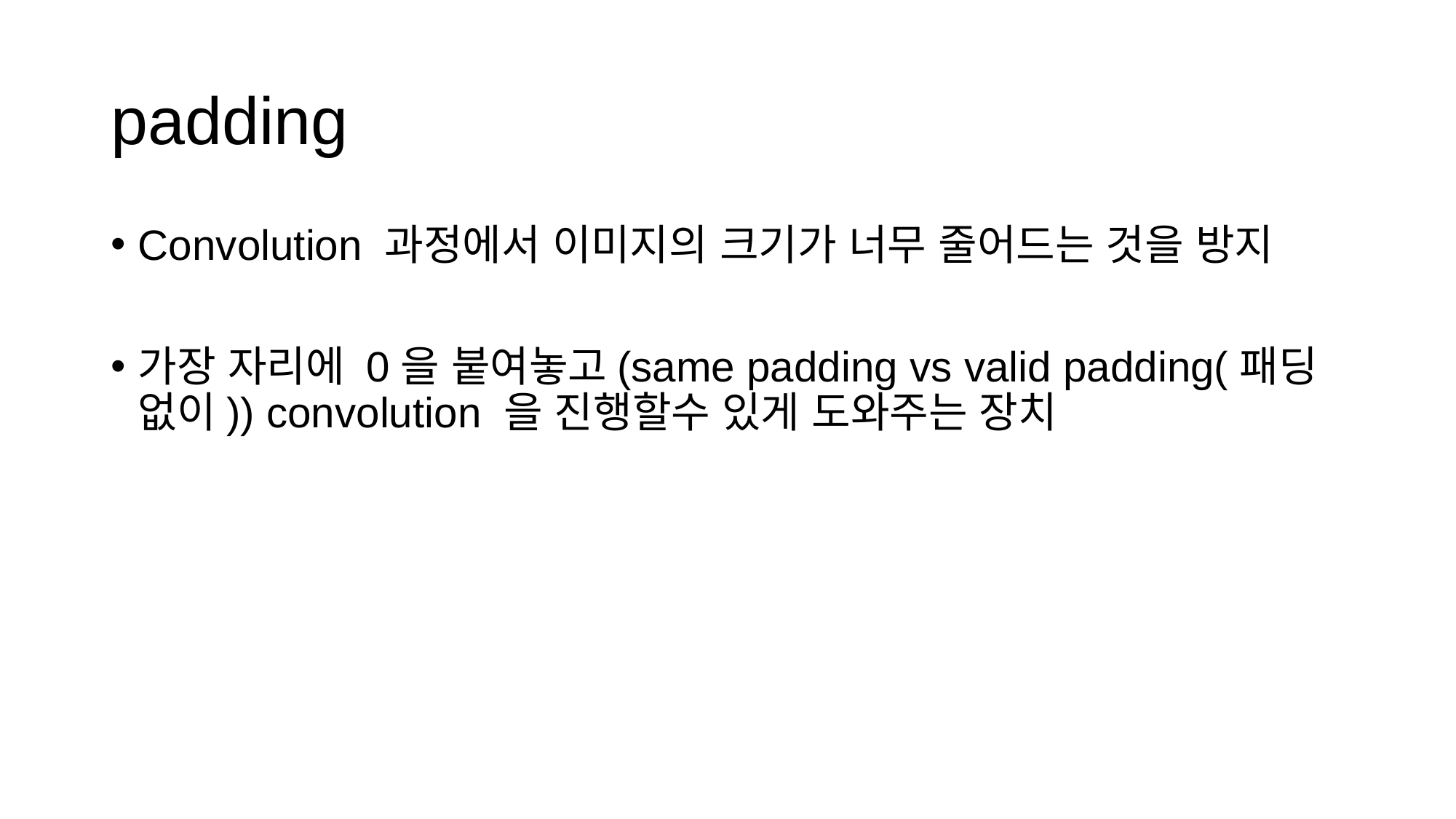

# padding
Convolution 과정에서 이미지의 크기가 너무 줄어드는 것을 방지

가장 자리에 0을 붙여놓고(same padding vs valid padding(패딩 없이)) convolution 을 진행할수 있게 도와주는 장치